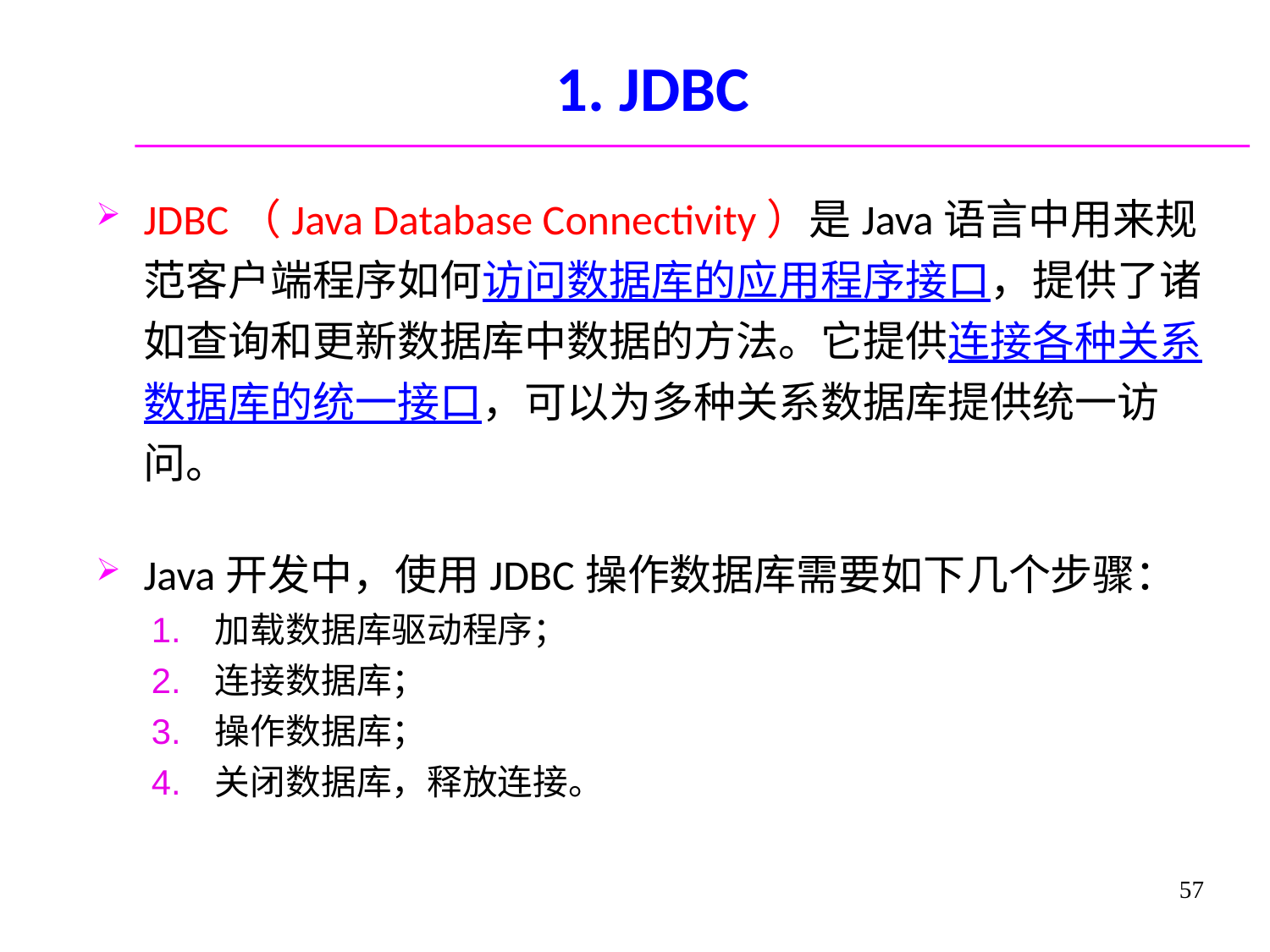

# 1. JDBC
JDBC（Java Database Connectivity）是Java语言中用来规范客户端程序如何访问数据库的应用程序接口，提供了诸如查询和更新数据库中数据的方法。它提供连接各种关系数据库的统一接口，可以为多种关系数据库提供统一访问。

Java开发中，使用JDBC操作数据库需要如下几个步骤：
加载数据库驱动程序；
连接数据库；
操作数据库；
关闭数据库，释放连接。

57